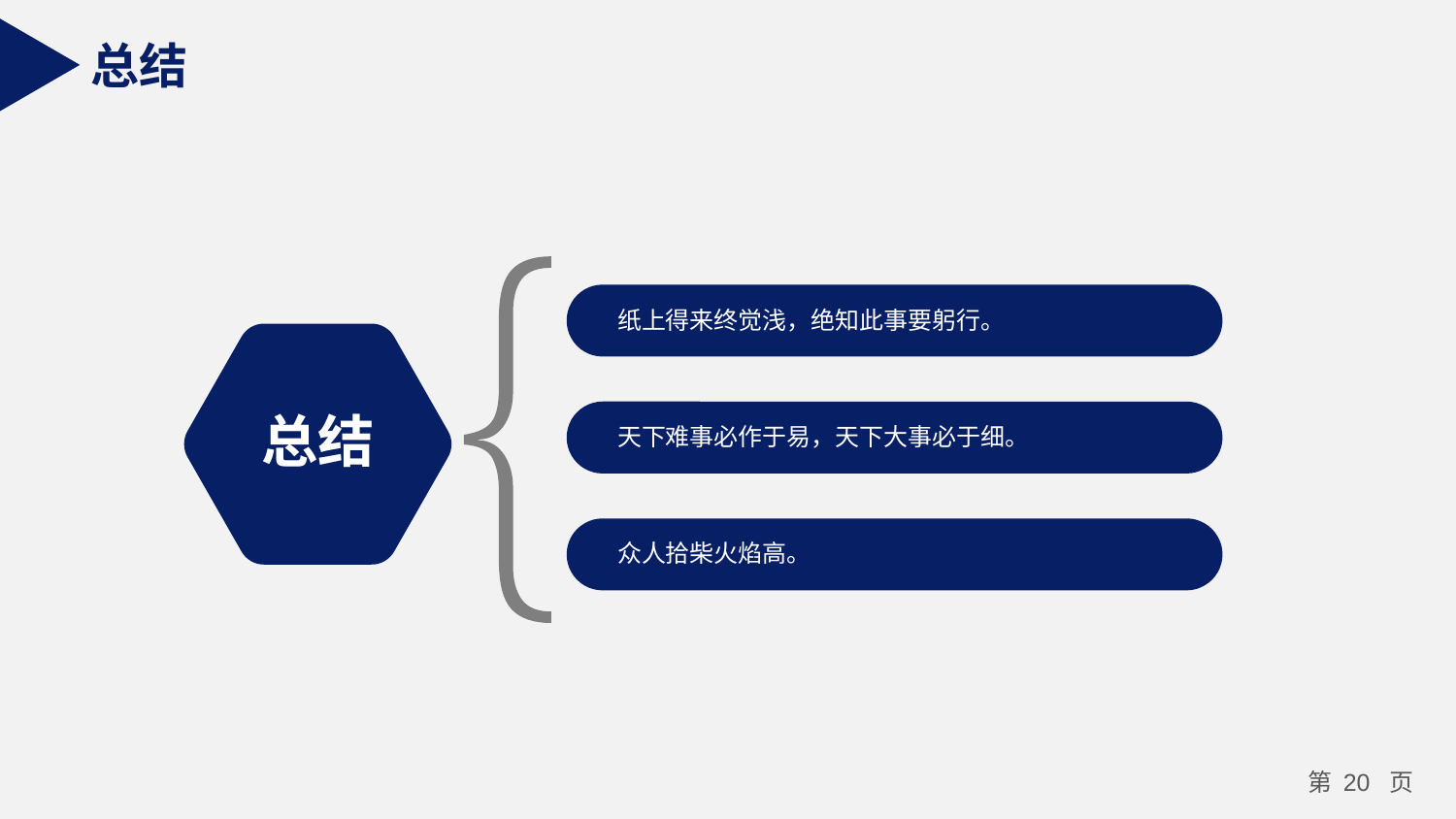

总结

纸上得来终觉浅，绝知此事要躬行。

总结
天下难事必作于易，天下大事必于细。

众人拾柴火焰高。